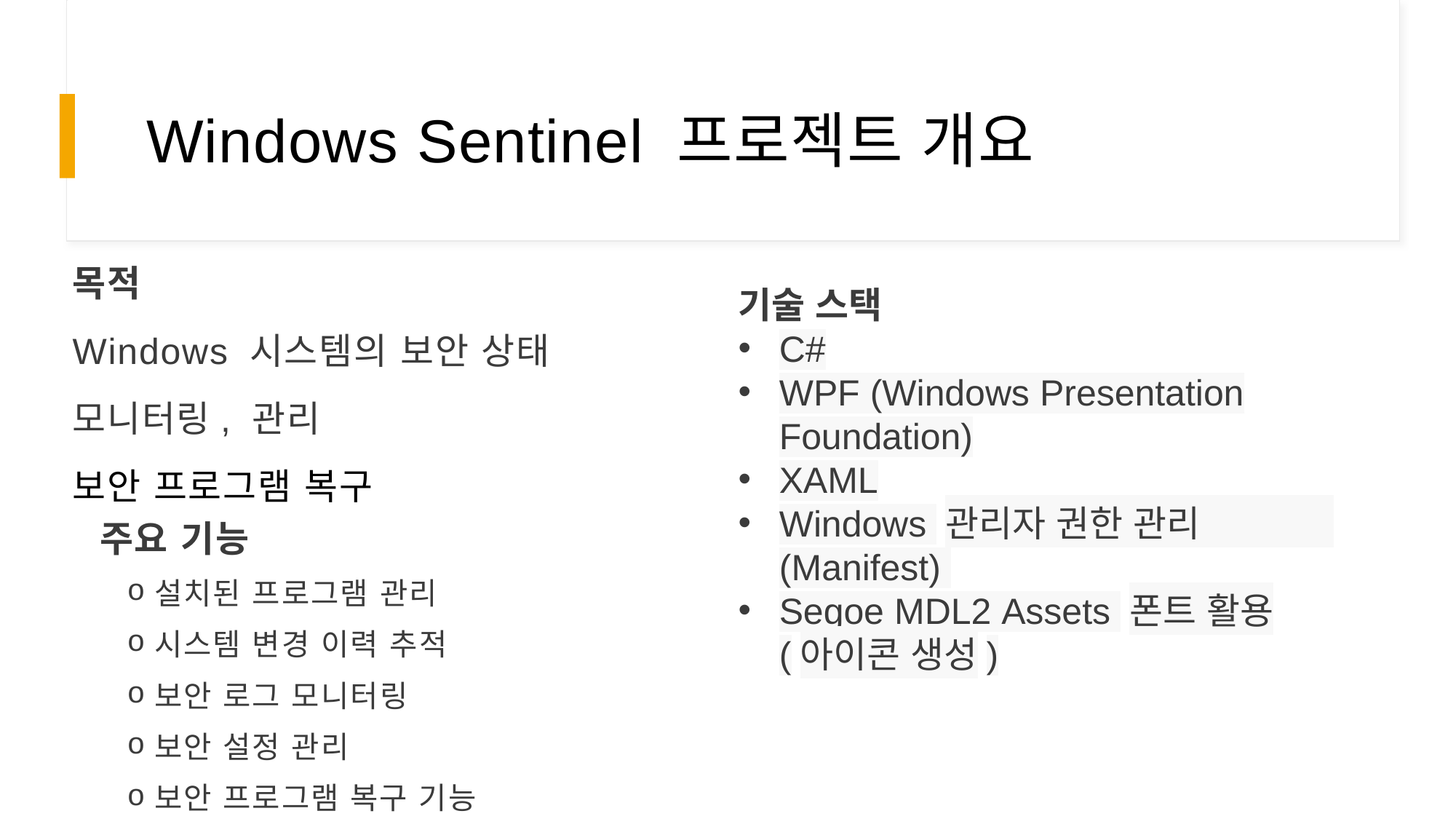

# Windows Sentinel 프로젝트 개요
목적
Windows 시스템의 보안 상태
모니터링, 관리
보안 프로그램 복구
주요 기능
설치된 프로그램 관리
시스템 변경 이력 추적
보안 로그 모니터링
보안 설정 관리
보안 프로그램 복구 기능

기술 스택
C#
WPF (Windows Presentation Foundation)
XAML
Windows 관리자 권한 관리         (Manifest)
Segoe MDL2 Assets 폰트 활용
(아이콘 생성)